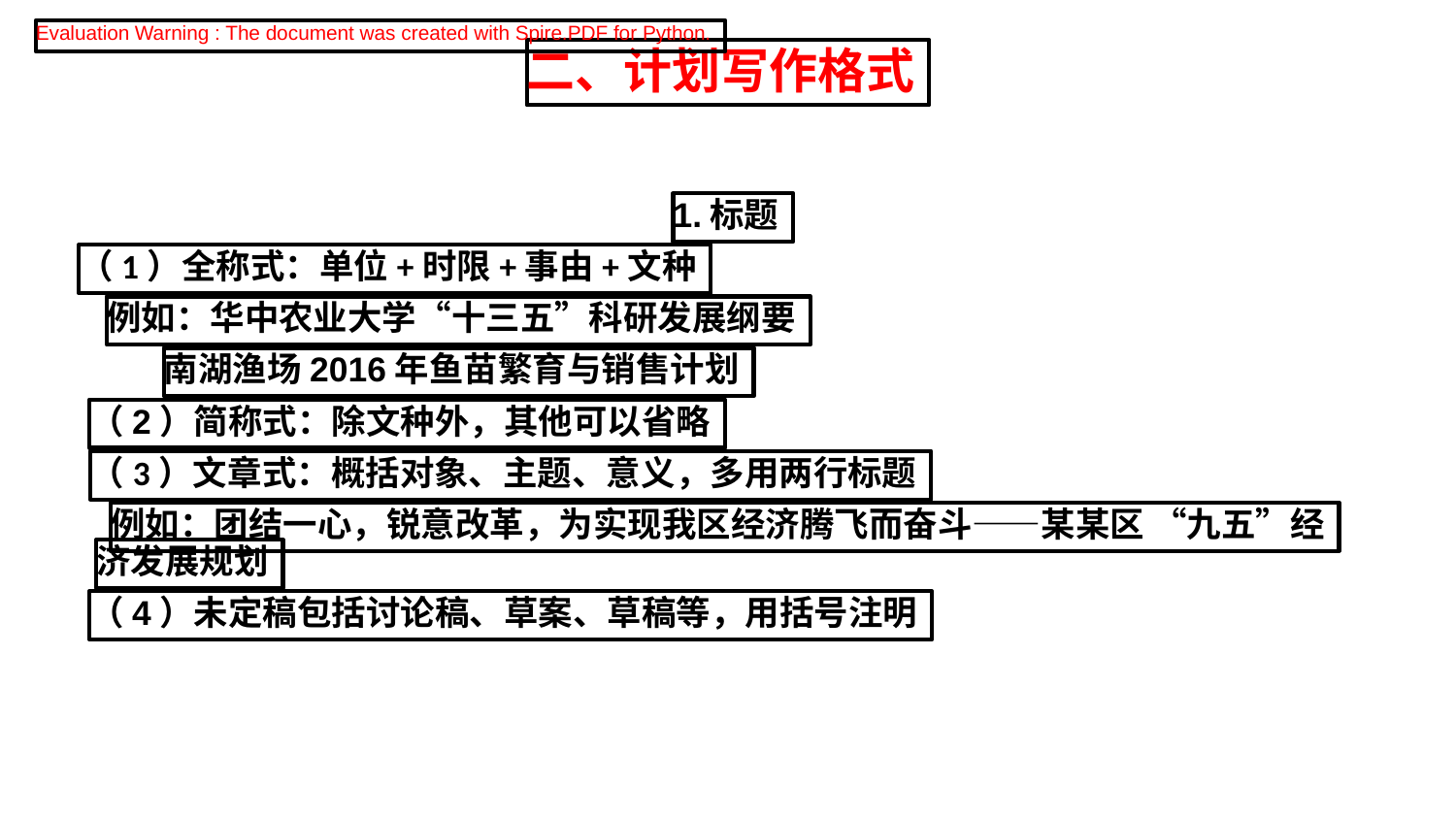

Evaluation Warning : The document was created with Spire.PDF for Python.
二、计划写作格式
1.标题
（1）全称式：单位+时限+事由+文种
例如：华中农业大学“十三五”科研发展纲要
南湖渔场2016年鱼苗繁育与销售计划
（2）简称式：除文种外，其他可以省略
（3）文章式：概括对象、主题、意义，多用两行标题
例如：团结一心，锐意改革，为实现我区经济腾飞而奋斗——某某区 “九五”经
济发展规划
（4）未定稿包括讨论稿、草案、草稿等，用括号注明